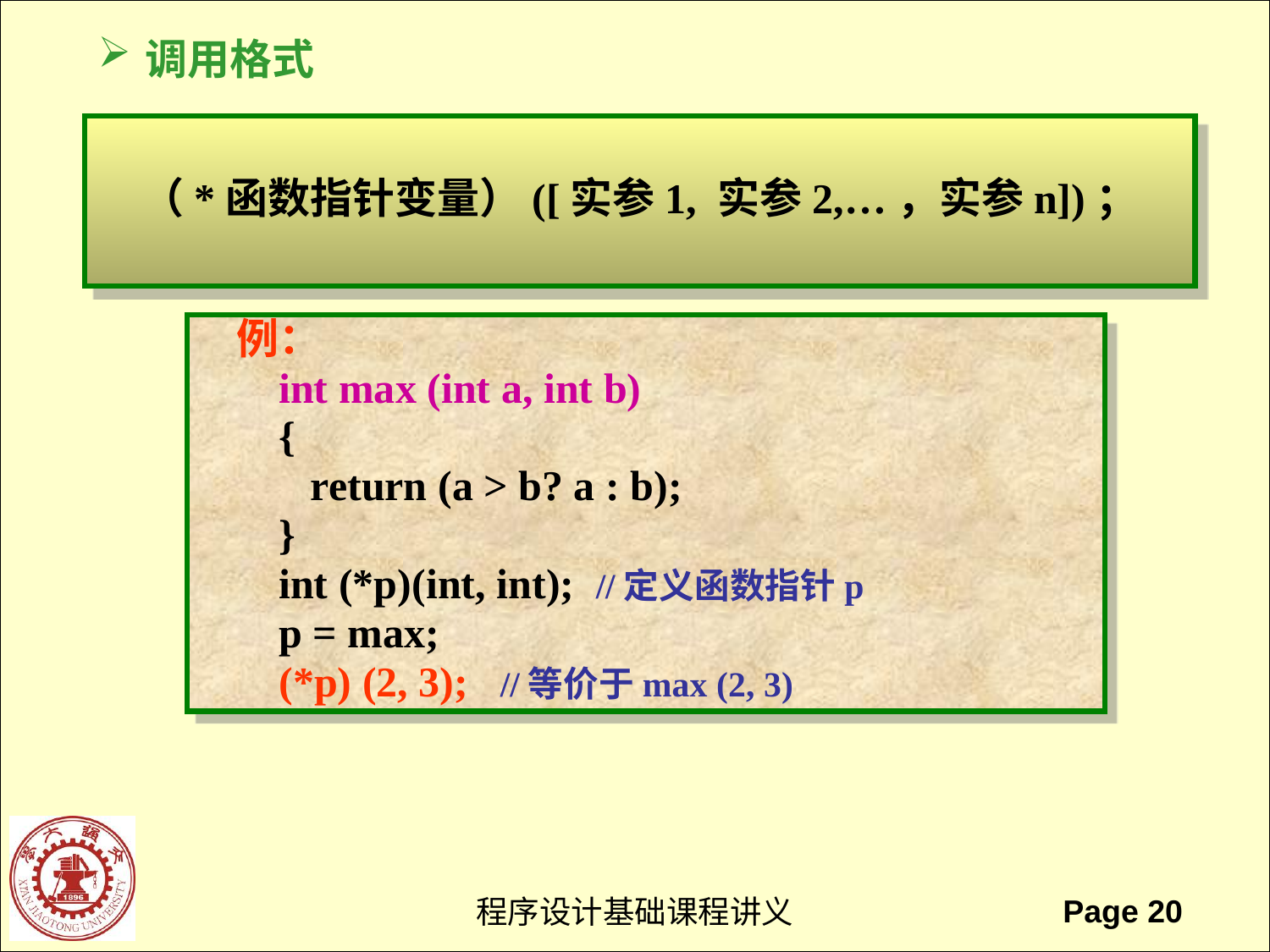

调用格式
（*函数指针变量）([实参1, 实参2,…，实参n])；
例：
    int max (int a, int b)
    {
       return (a > b? a : b);
    }
    int (*p)(int, int);  //定义函数指针p
    p = max;
    (*p) (2, 3);   //等价于max (2, 3)